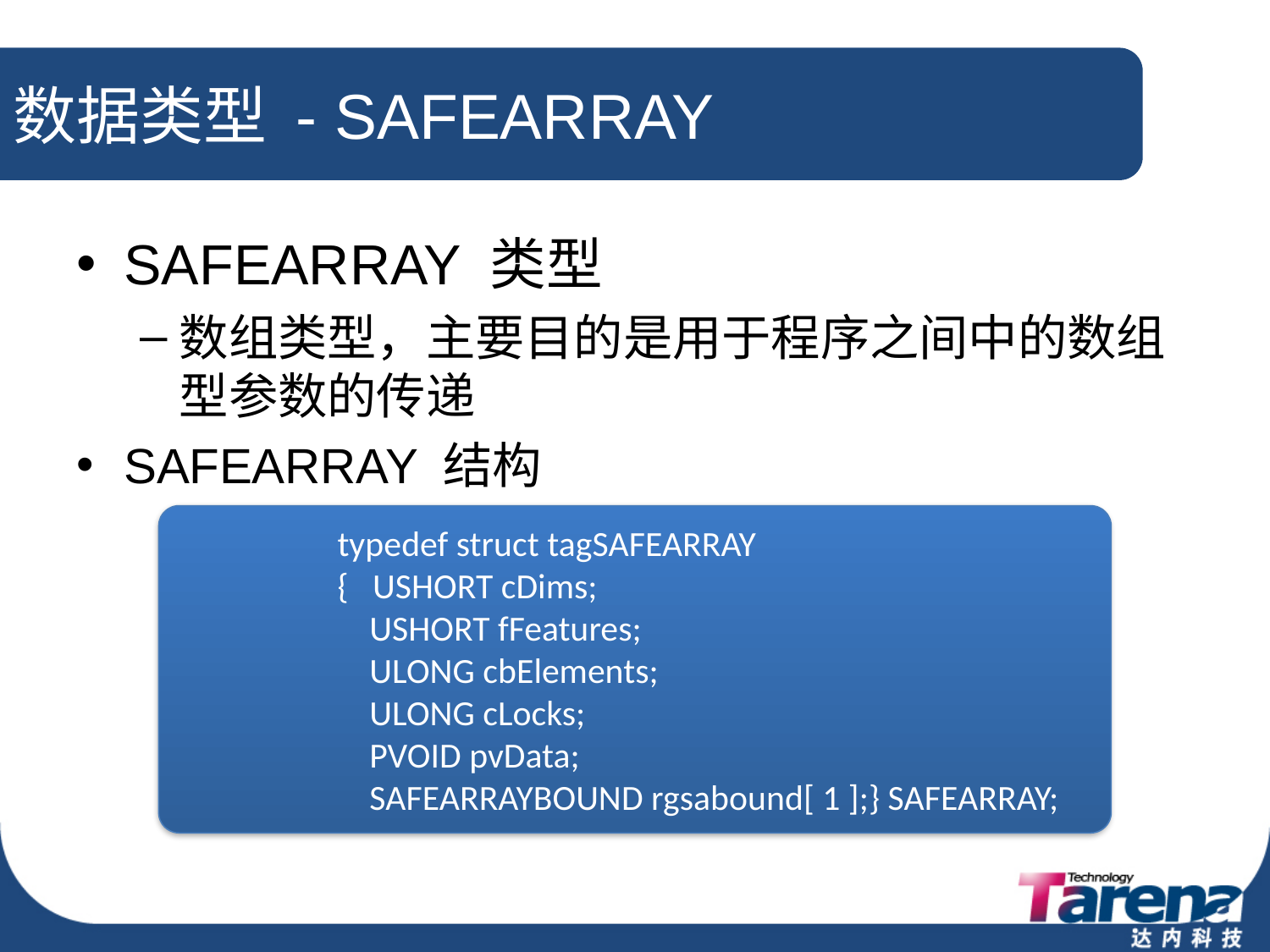

# 数据类型 - SAFEARRAY
SAFEARRAY 类型
数组类型，主要目的是用于程序之间中的数组型参数的传递
SAFEARRAY 结构
typedef struct tagSAFEARRAY
{   USHORT cDims;
    USHORT fFeatures;
    ULONG cbElements;
    ULONG cLocks;
    PVOID pvData;
    SAFEARRAYBOUND rgsabound[ 1 ];} SAFEARRAY;